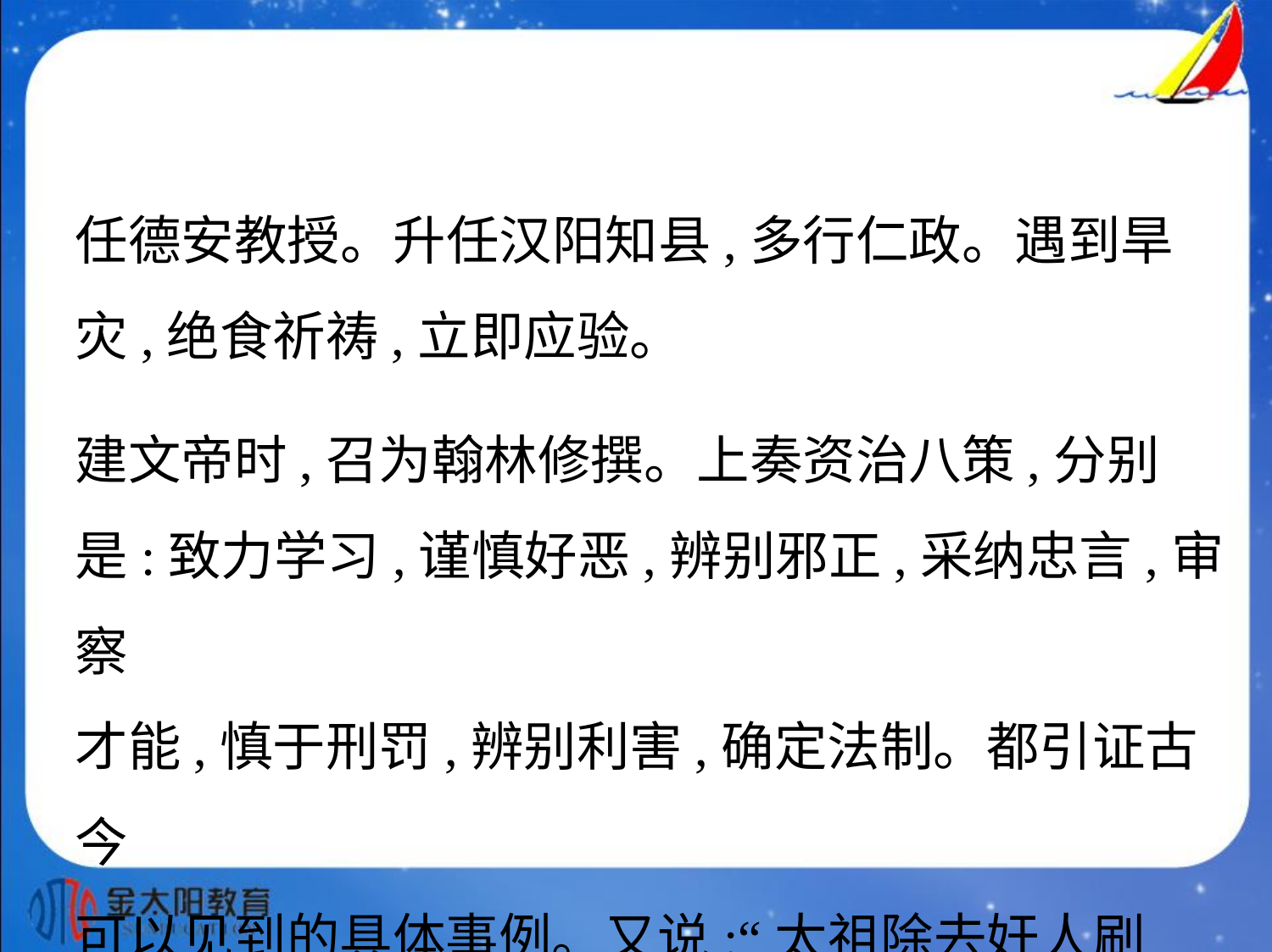

任德安教授。升任汉阳知县,多行仁政。遇到旱
灾,绝食祈祷,立即应验。
建文帝时,召为翰林修撰。上奏资治八策,分别
是:致力学习,谨慎好恶,辨别邪正,采纳忠言,审察
才能,慎于刑罚,辨别利害,确定法制。都引证古今
可以见到的具体事例。又说:“太祖除去奸人刷